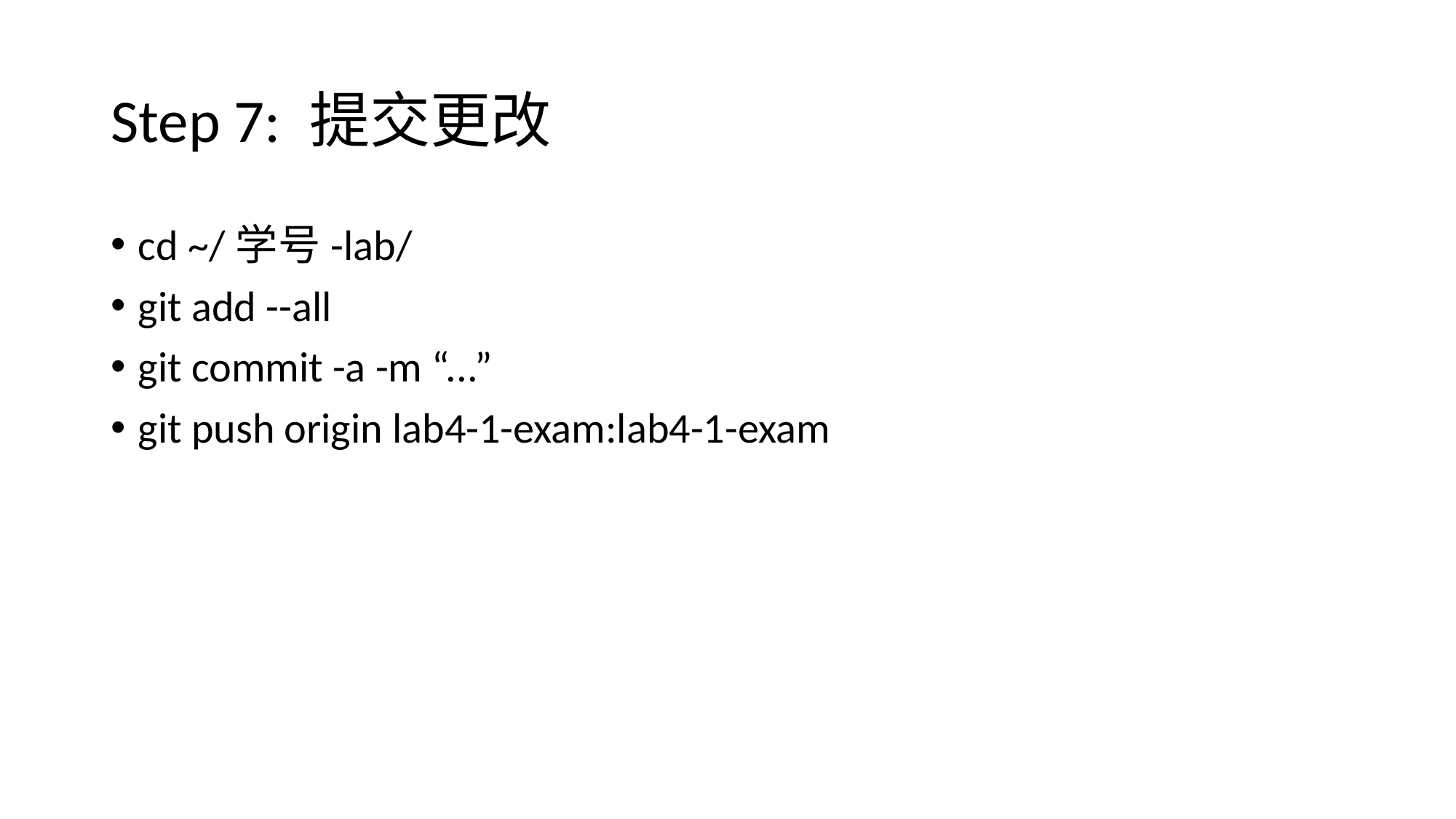

# Step 7: 提交更改
cd ~/学号-lab/
git add --all
git commit -a -m “...”
git push origin lab4-1-exam:lab4-1-exam